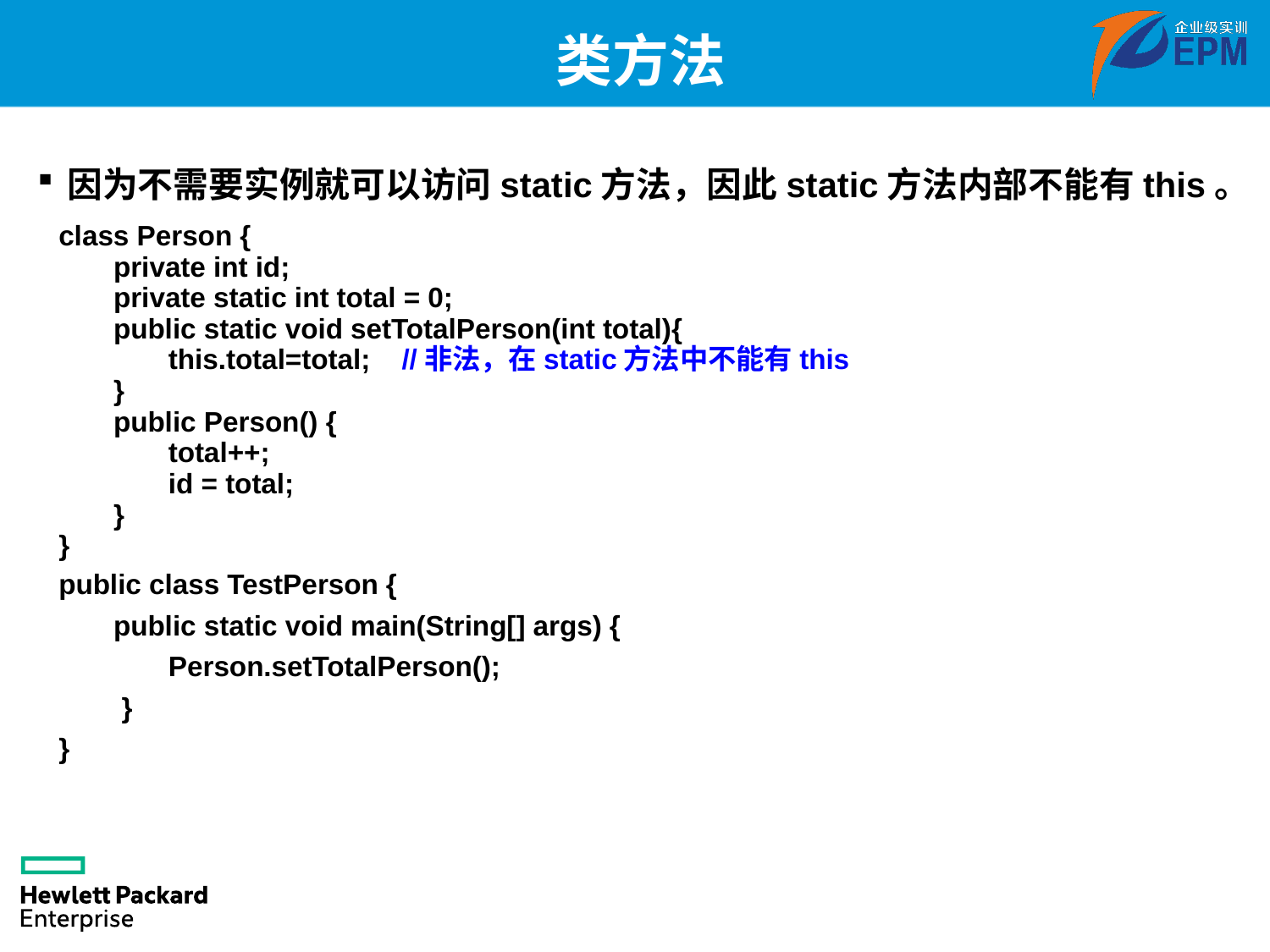

# 类方法
因为不需要实例就可以访问static方法，因此static方法内部不能有this。
class Person {
       private int id;
       private static int total = 0;
       public static void setTotalPerson(int total){
              this.total=total;    //非法，在static方法中不能有this
       }
       public Person() {
              total++;
              id = total;
       }
}
public class TestPerson {
       public static void main(String[] args) {
              Person.setTotalPerson();
        }
}